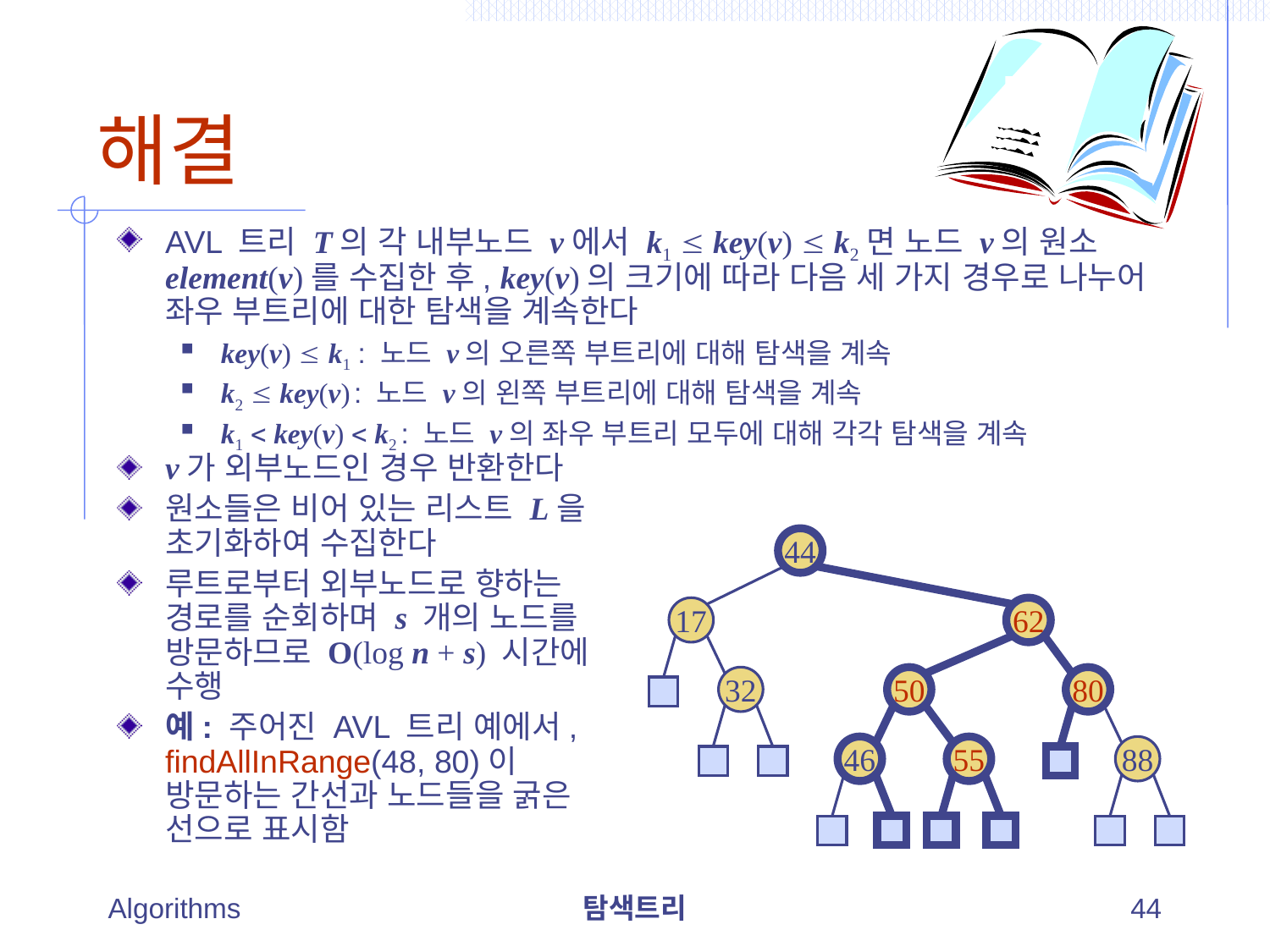

# 해결
AVL 트리 T의 각 내부노드 v에서 k1 ≤ key(v) ≤ k2면 노드 v의 원소 element(v)를 수집한 후, key(v)의 크기에 따라 다음 세 가지 경우로 나누어 좌우 부트리에 대한 탐색을 계속한다
key(v) ≤ k1 : 노드 v의 오른쪽 부트리에 대해 탐색을 계속
k2 ≤ key(v) : 노드 v의 왼쪽 부트리에 대해 탐색을 계속
k1 < key(v) < k2 : 노드 v의 좌우 부트리 모두에 대해 각각 탐색을 계속
v가 외부노드인 경우 반환한다
원소들은 비어 있는 리스트 L을 초기화하여 수집한다
루트로부터 외부노드로 향하는 경로를 순회하며 s 개의 노드를 방문하므로 O(log n + s) 시간에 수행
예: 주어진 AVL 트리 예에서, findAllInRange(48, 80)이 방문하는 간선과 노드들을 굵은 선으로 표시함
44
17
62
32
50
80

46
55
88

Algorithms
탐색트리
44